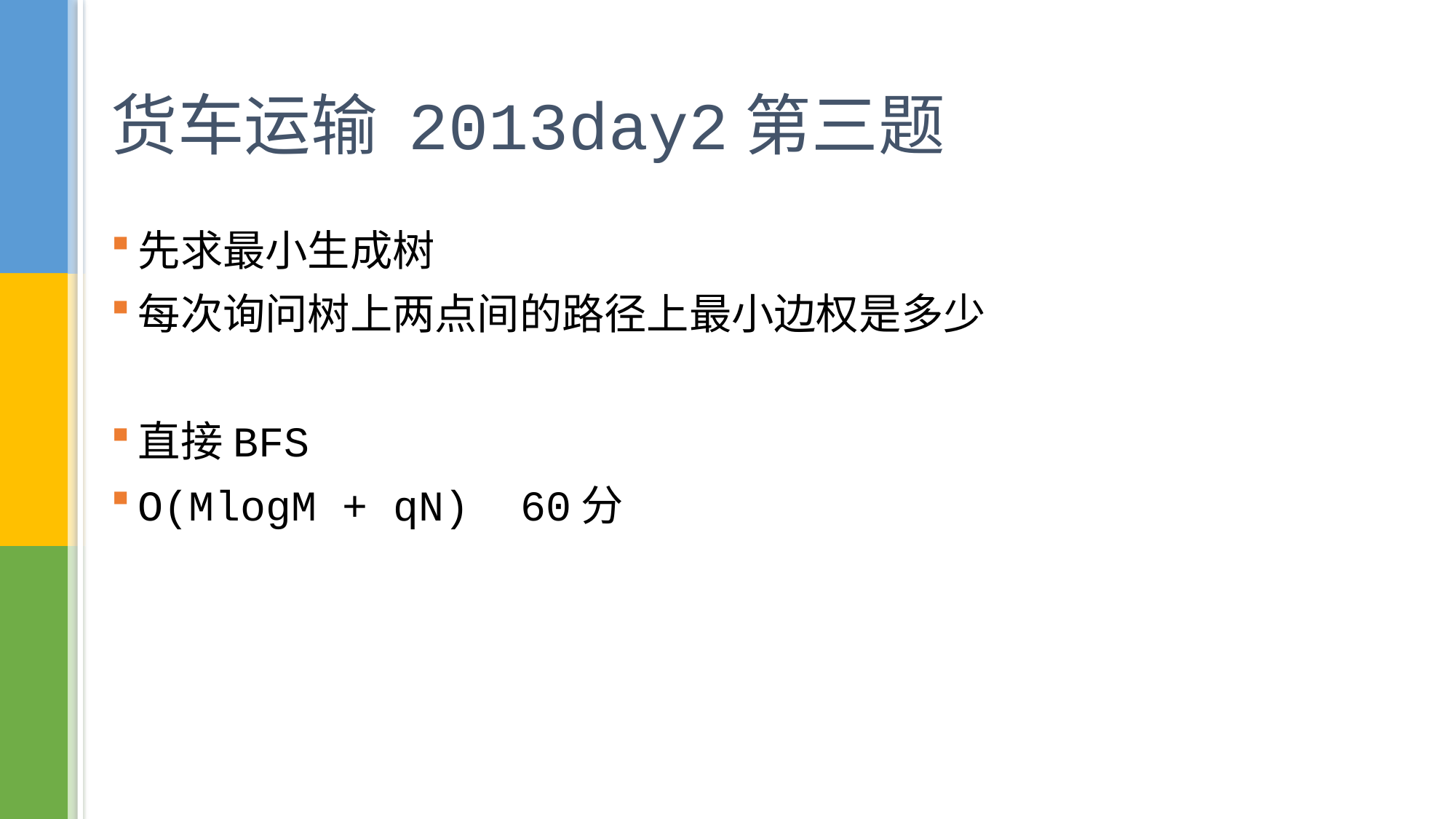

# 货车运输 2013day2第三题
先求最小生成树
每次询问树上两点间的路径上最小边权是多少

直接BFS
O(MlogM + qN)  60分